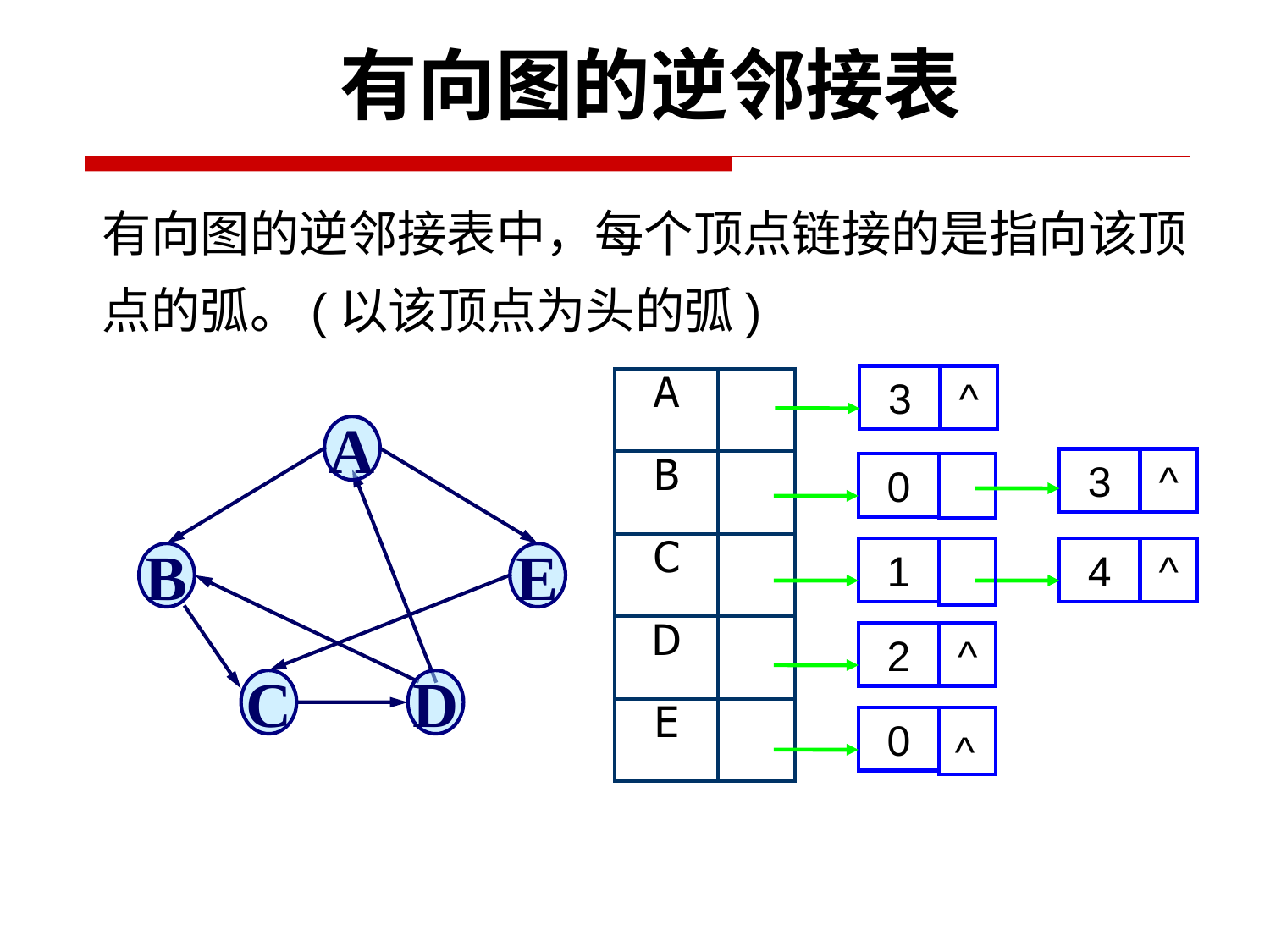

有向图的逆邻接表
有向图的逆邻接表中，每个顶点链接的是指向该顶点的弧。(以该顶点为头的弧)
3
^
| A |  |
| --- | --- |
| B |  |
| C |  |
| D |  |
| E |  |

A

B
E

C
D

3
^
0

1

4
^

2
^

0

^